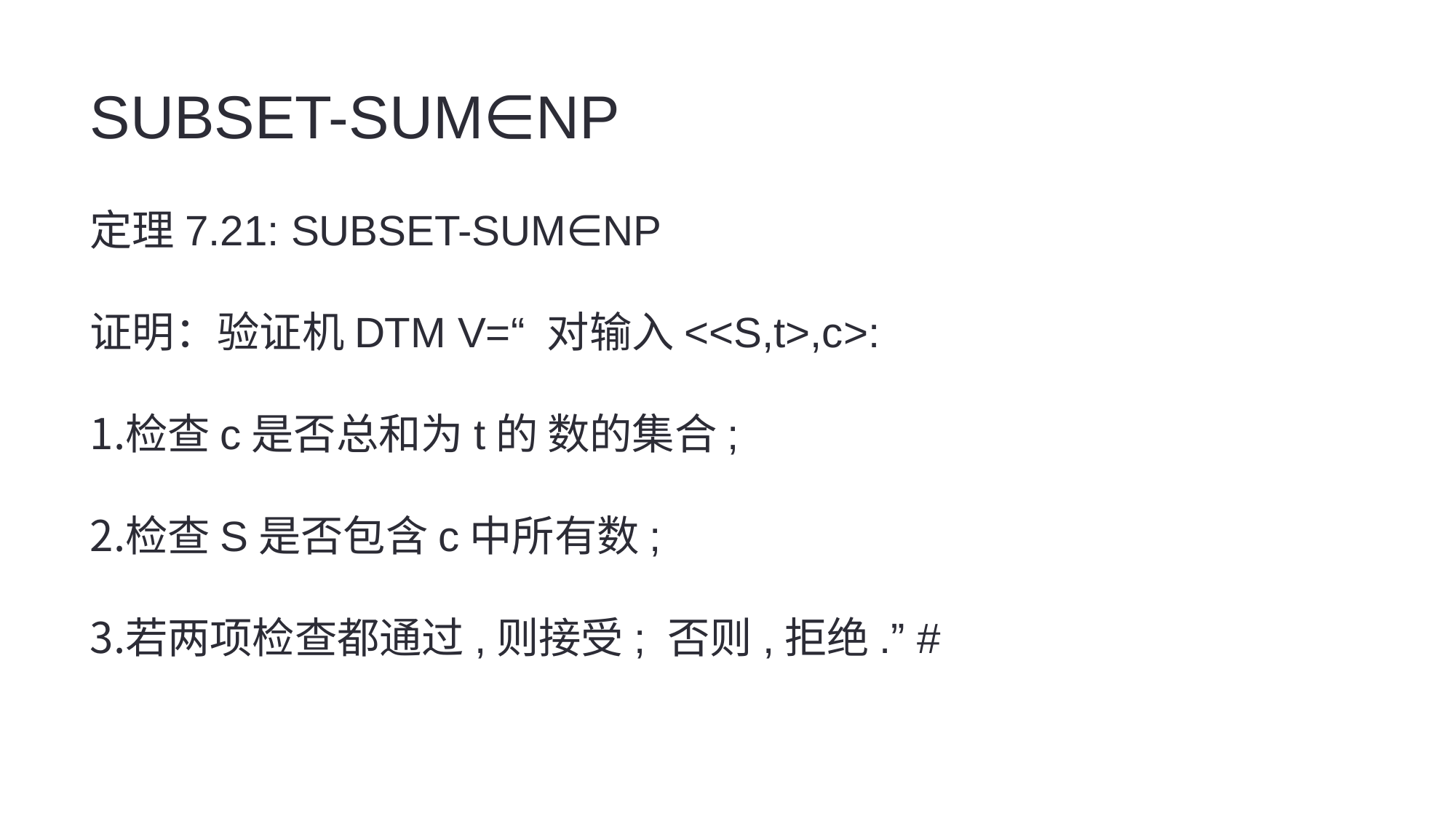

SUBSET-SUM∈NP
定理7.21: SUBSET-SUM∈NP

证明：验证机DTM V=“ 对输入<<S,t>,c>:

检查c是否总和为t的 数的集合;

检查S是否包含c中所有数;

若两项检查都通过,则接受; 否则,拒绝.” #